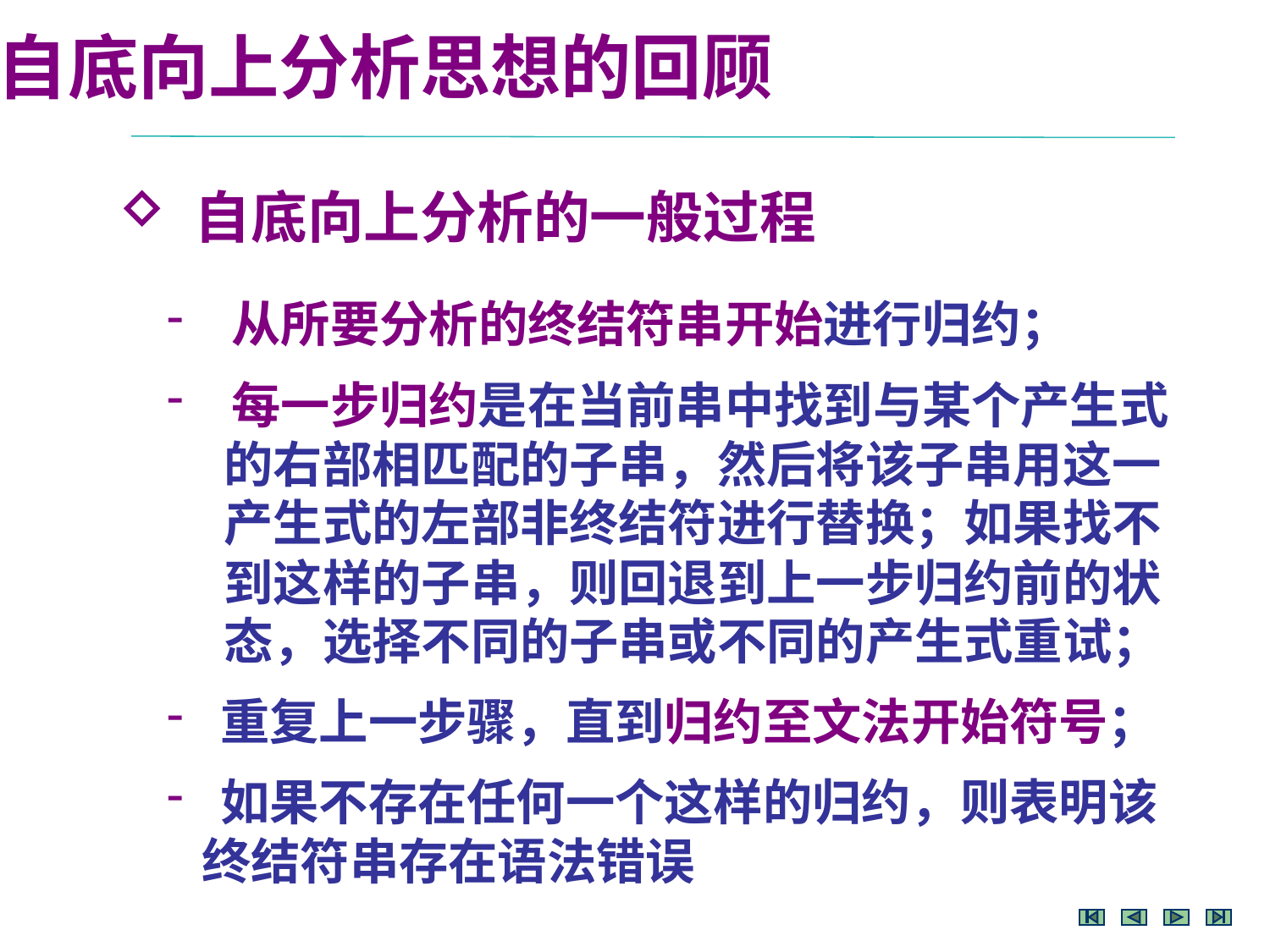

自底向上分析思想的回顾
 自底向上分析的一般过程
  从所要分析的终结符串开始进行归约；

  每一步归约是在当前串中找到与某个产生式
    的右部相匹配的子串，然后将该子串用这一
    产生式的左部非终结符进行替换；如果找不
    到这样的子串，则回退到上一步归约前的状
    态，选择不同的子串或不同的产生式重试；

 重复上一步骤，直到归约至文法开始符号；

 如果不存在任何一个这样的归约，则表明该
  终结符串存在语法错误